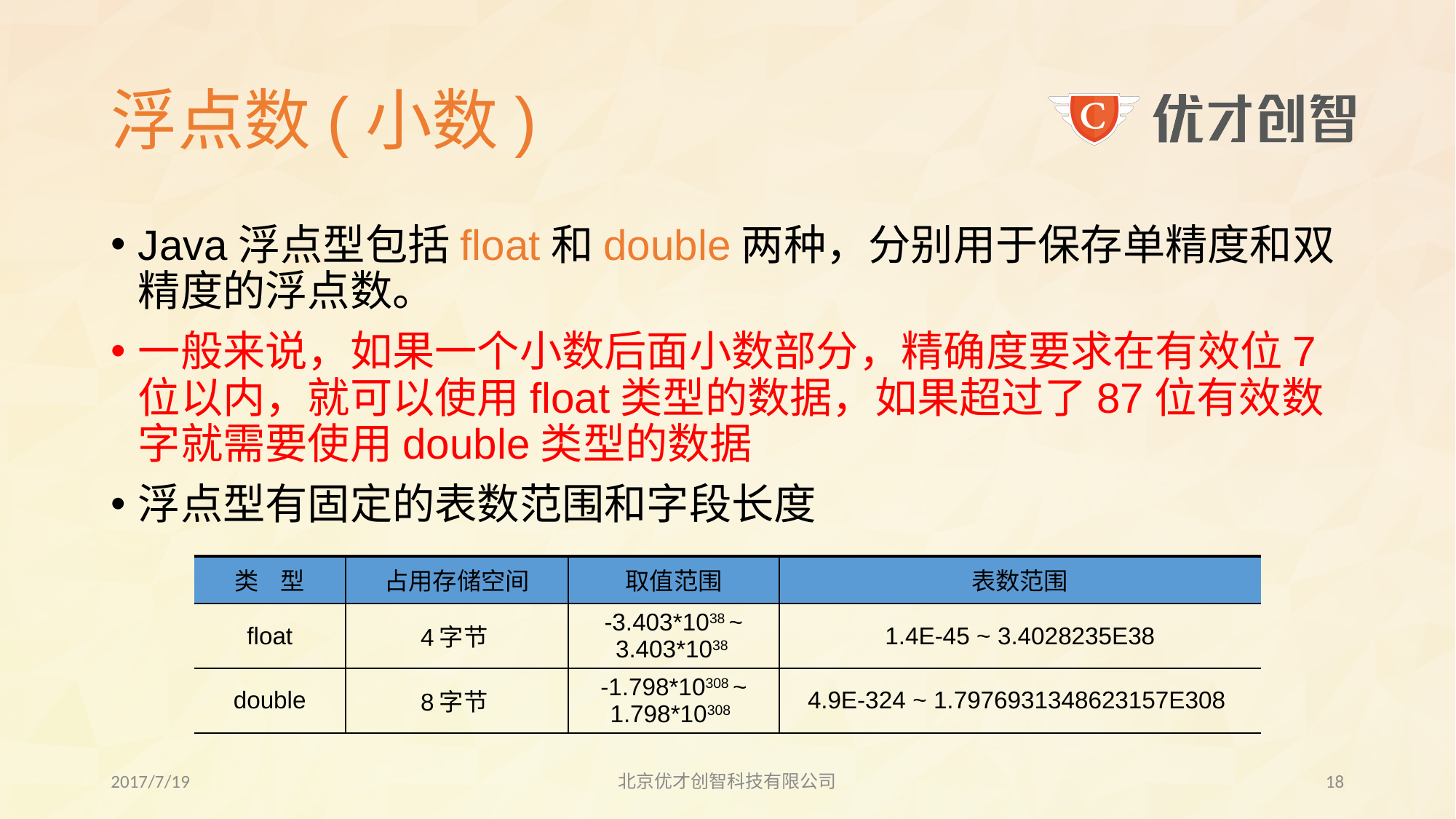

# 浮点数(小数)
Java浮点型包括float和double两种，分别用于保存单精度和双精度的浮点数。
一般来说，如果一个小数后面小数部分，精确度要求在有效位7位以内，就可以使用float类型的数据，如果超过了87位有效数字就需要使用double类型的数据
浮点型有固定的表数范围和字段长度

| 类 型 | 占用存储空间 | 取值范围 | 表数范围 |
| --- | --- | --- | --- |
| float | 4字节 | -3.403\*1038 ~ 3.403\*1038 | 1.4E-45 ~ 3.4028235E38 |
| double | 8字节 | -1.798\*10308 ~ 1.798\*10308 | 4.9E-324 ~ 1.7976931348623157E308 |
2017/7/19
北京优才创智科技有限公司
18